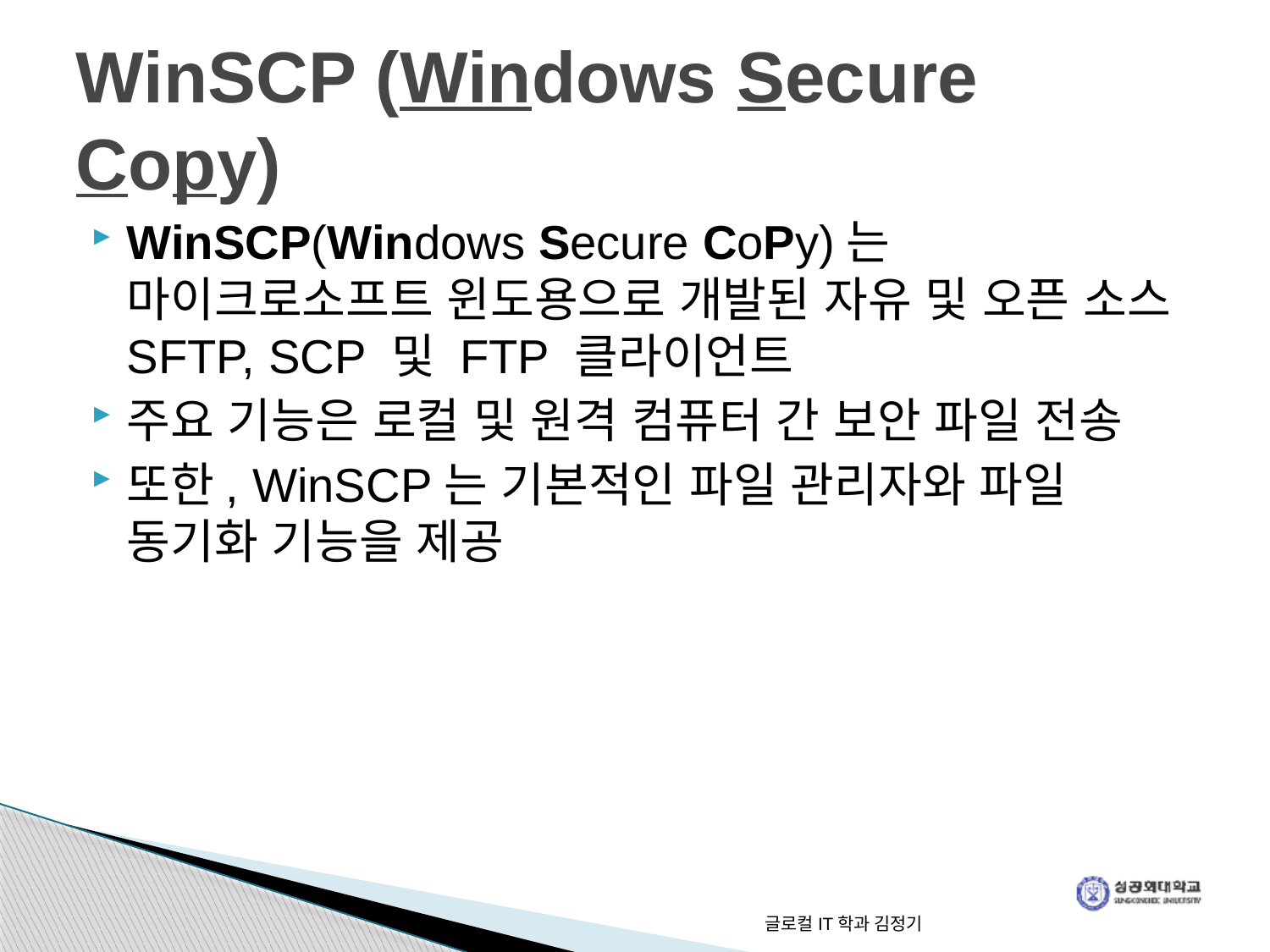

# WinSCP (Windows Secure Copy)
WinSCP(Windows Secure CoPy)는 마이크로소프트 윈도용으로 개발된 자유 및 오픈 소스 SFTP, SCP 및 FTP 클라이언트
주요 기능은 로컬 및 원격 컴퓨터 간 보안 파일 전송
또한, WinSCP는 기본적인 파일 관리자와 파일 동기화 기능을 제공
글로컬IT학과 김정기